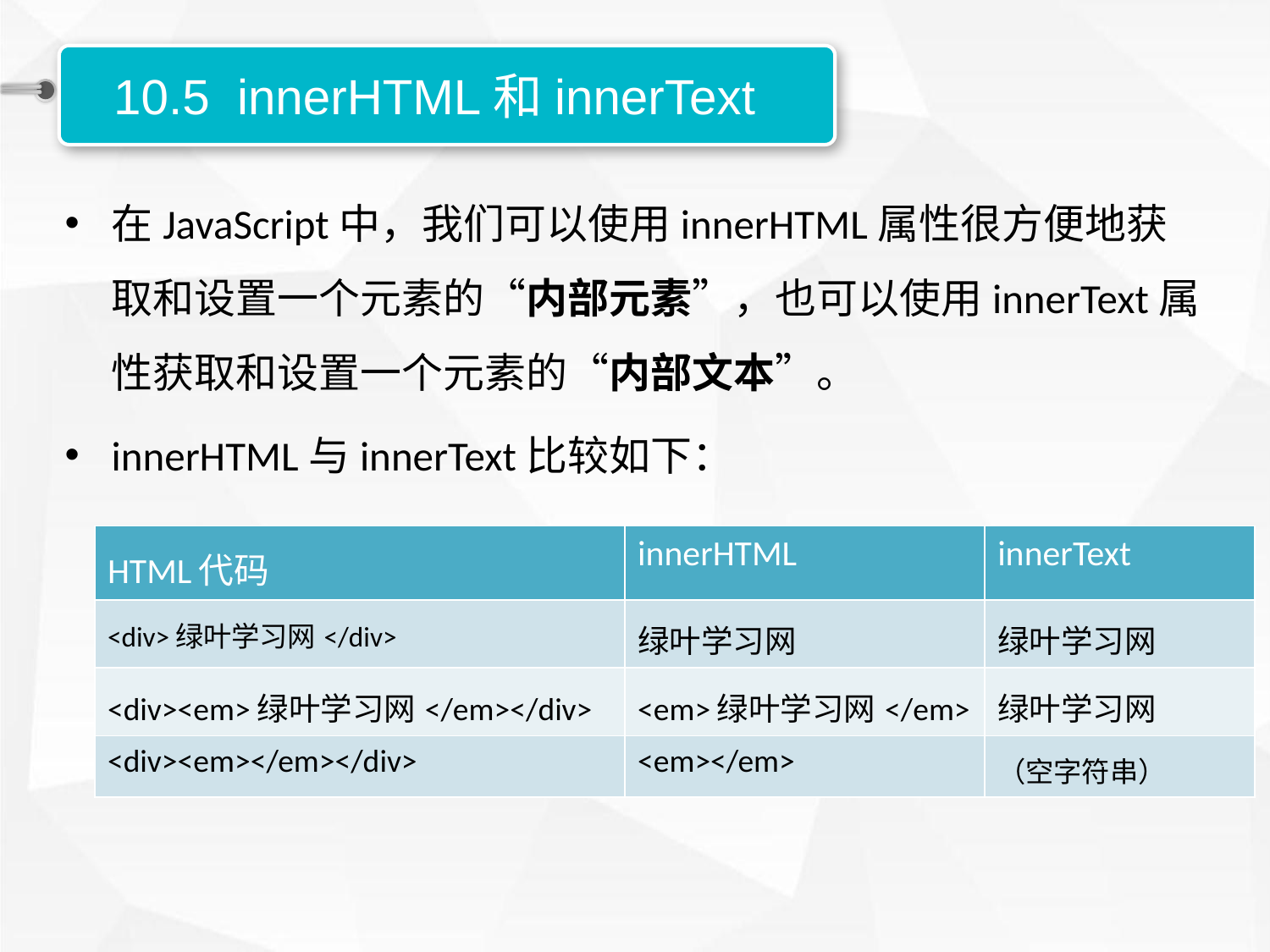

10.5  innerHTML和innerText

在JavaScript中，我们可以使用innerHTML属性很方便地获取和设置一个元素的“内部元素”，也可以使用innerText属性获取和设置一个元素的“内部文本”。
innerHTML与innerText比较如下：
| HTML代码 | innerHTML | innerText |
| --- | --- | --- |
| <div>绿叶学习网</div> | 绿叶学习网 | 绿叶学习网 |
| <div><em>绿叶学习网</em></div> | <em>绿叶学习网</em> | 绿叶学习网 |
| <div><em></em></div> | <em></em> | （空字符串） |